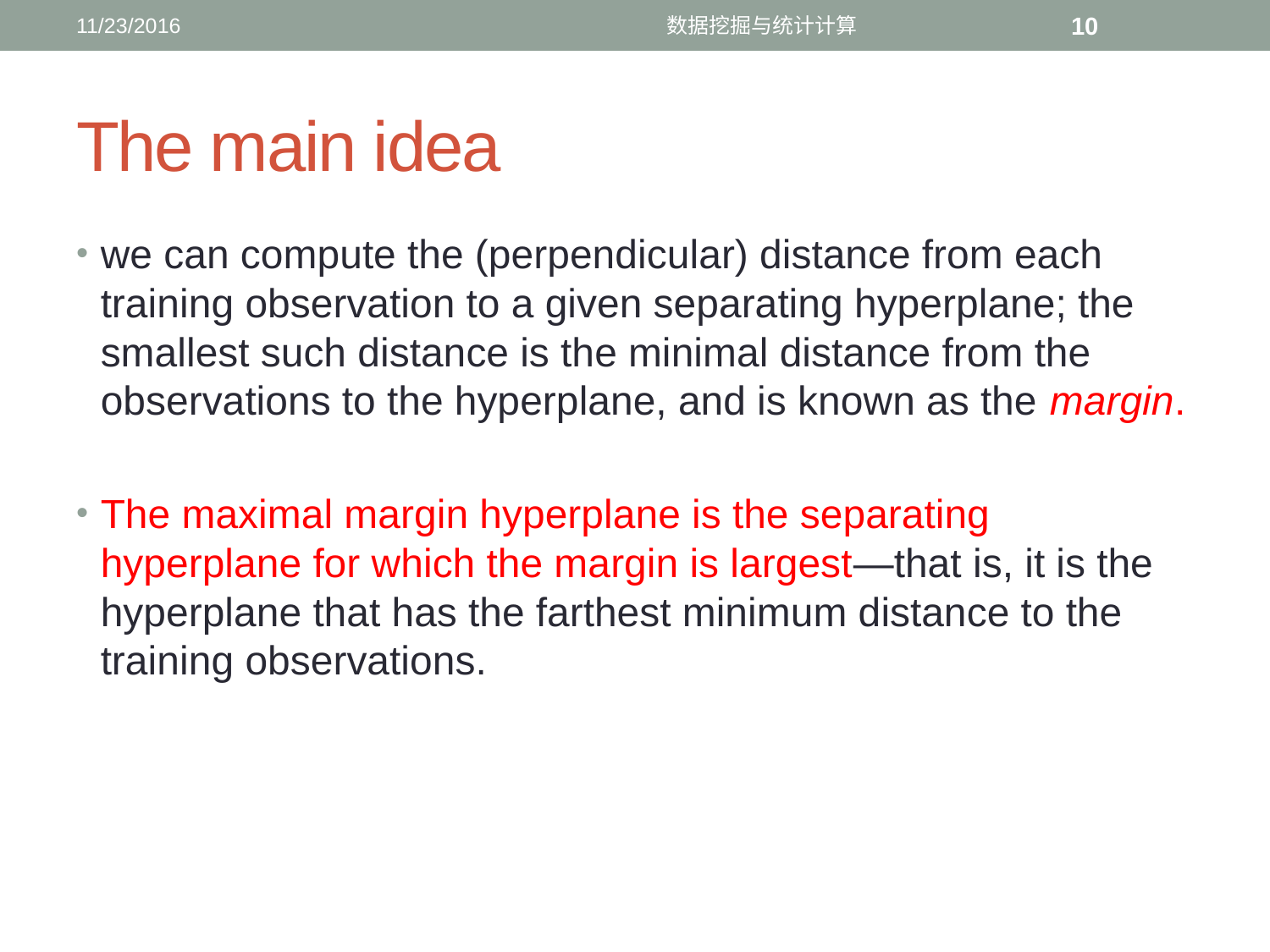

11/23/2016
数据挖掘与统计计算
10
# The main idea
we can compute the (perpendicular) distance from each training observation to a given separating hyperplane; the smallest such distance is the minimal distance from the
observations to the hyperplane, and is known as the margin.

The maximal margin hyperplane is the separating hyperplane for which the margin is largest—that is, it is the hyperplane that has the farthest minimum distance to the training observations.